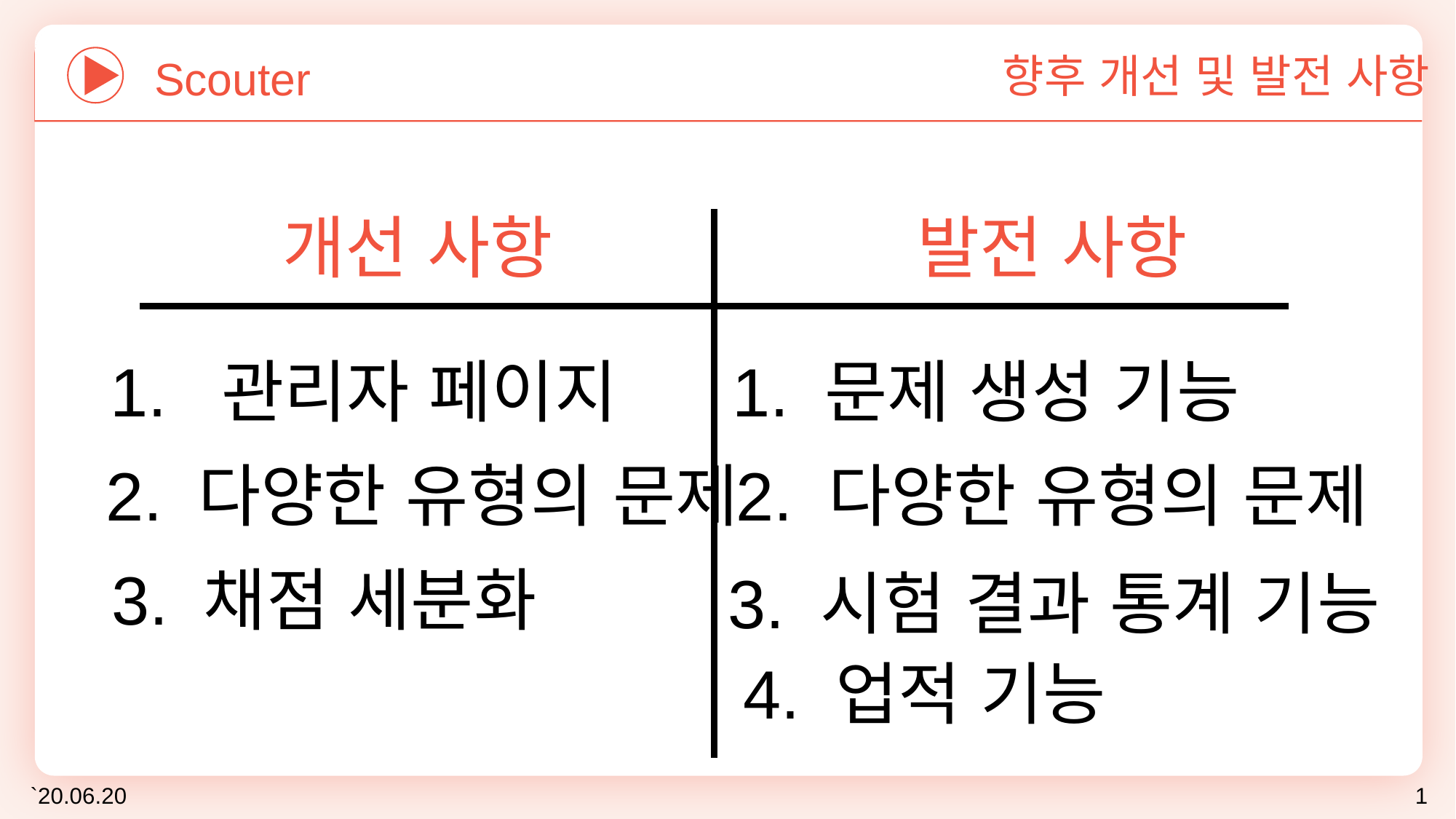

향후 개선 및 발전 사항
Scouter

개선 사항
발전 사항
1.  관리자 페이지
1. 문제 생성 기능
2. 다양한 유형의 문제
2. 다양한 유형의 문제
3. 채점 세분화
3. 시험 결과 통계 기능
4. 업적 기능
`20.06.20
1